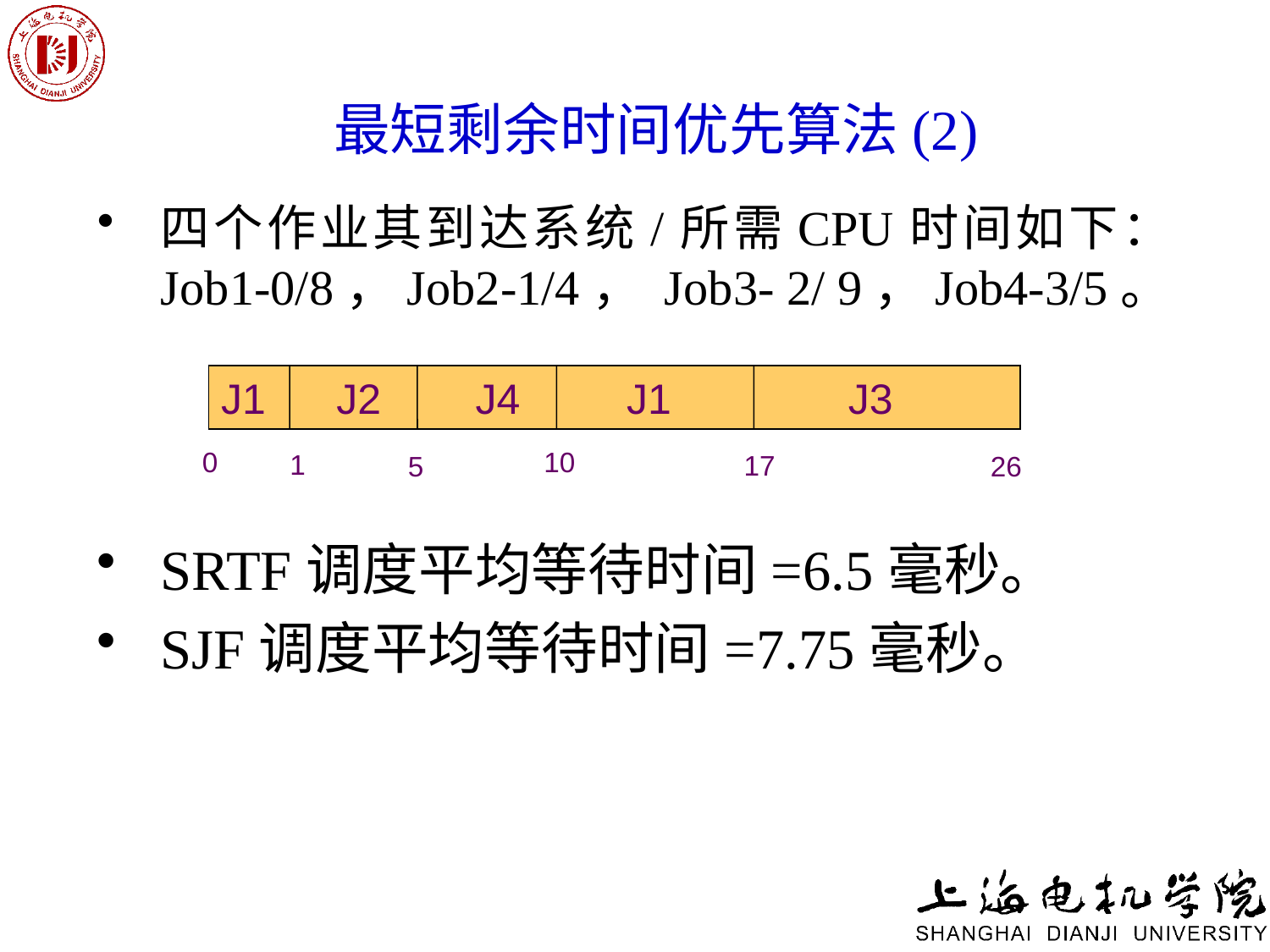

# 最短剩余时间优先算法(2)
四个作业其到达系统/所需CPU时间如下：Job1-0/8，Job2-1/4， Job3- 2/ 9，Job4-3/5。

SRTF调度平均等待时间=6.5毫秒。
SJF调度平均等待时间=7.75毫秒。
J1      J2        J4         J1               J3

10
0
1
17
5
26